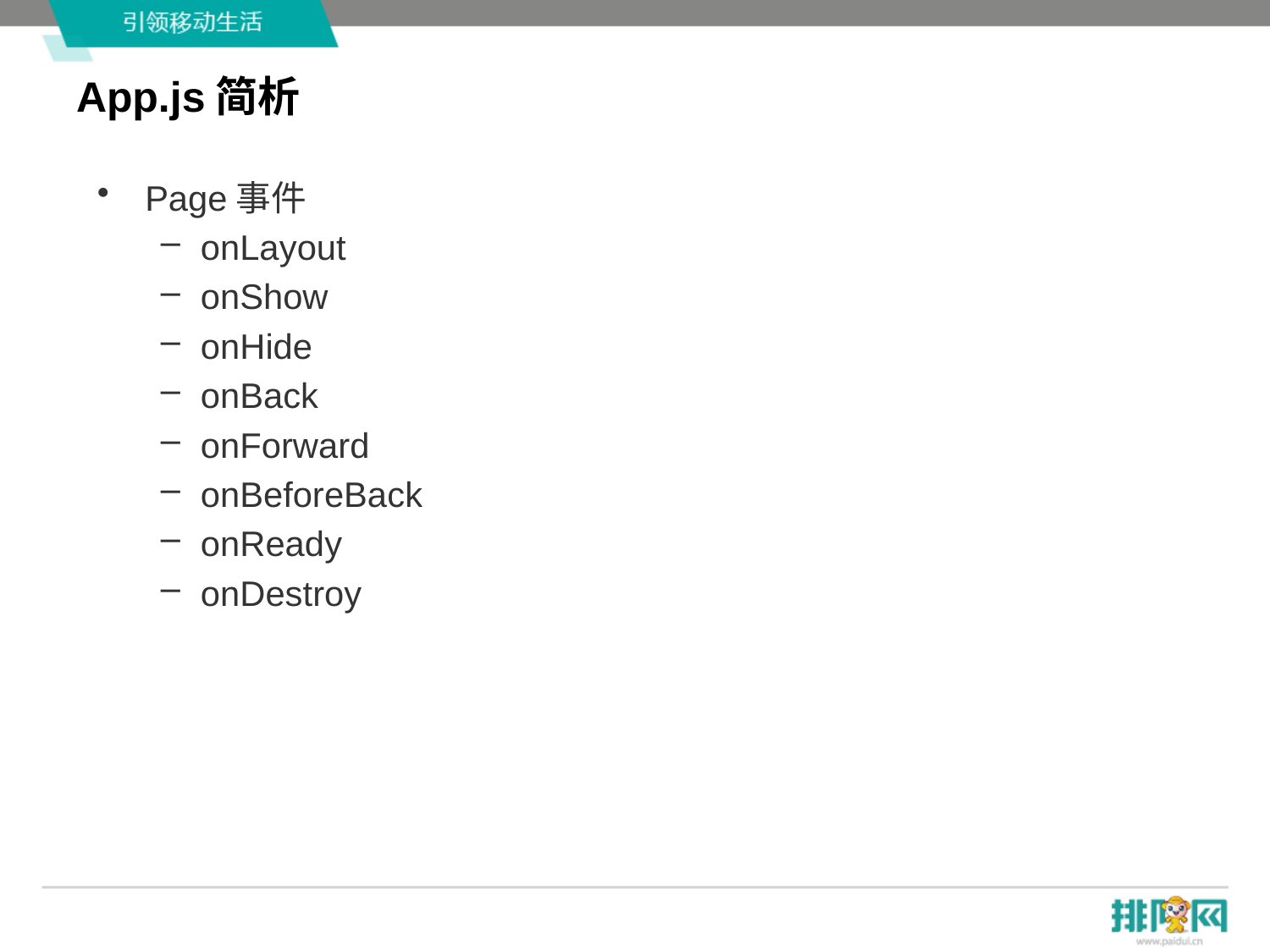

# App.js简析
Page事件
onLayout
onShow
onHide
onBack
onForward
onBeforeBack
onReady
onDestroy